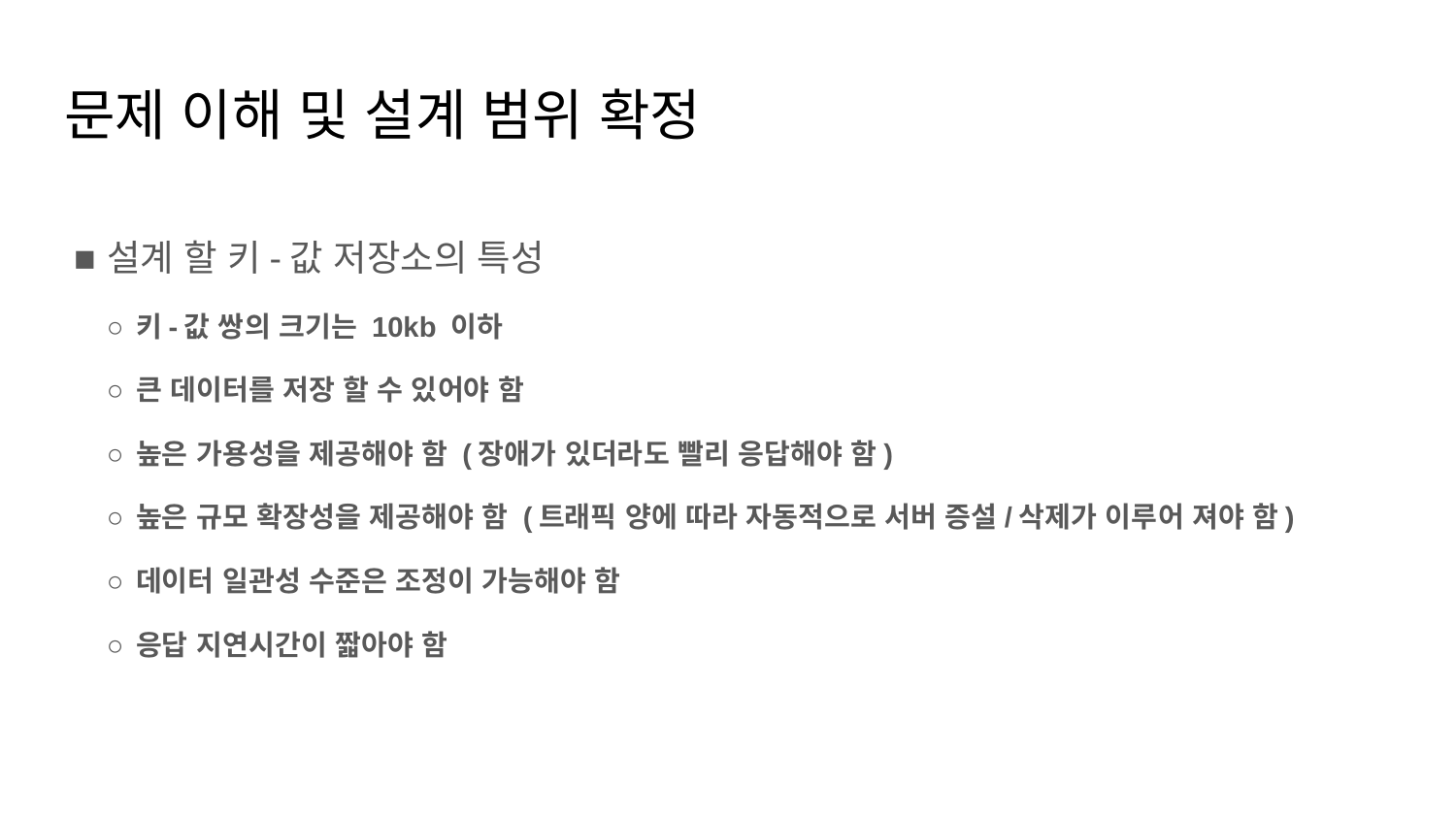

# 문제 이해 및 설계 범위 확정
설계 할 키-값 저장소의 특성
키-값 쌍의 크기는 10kb 이하
큰 데이터를 저장 할 수 있어야 함
높은 가용성을 제공해야 함 (장애가 있더라도 빨리 응답해야 함)
높은 규모 확장성을 제공해야 함 (트래픽 양에 따라 자동적으로 서버 증설/삭제가 이루어 져야 함)
데이터 일관성 수준은 조정이 가능해야 함
응답 지연시간이 짧아야 함